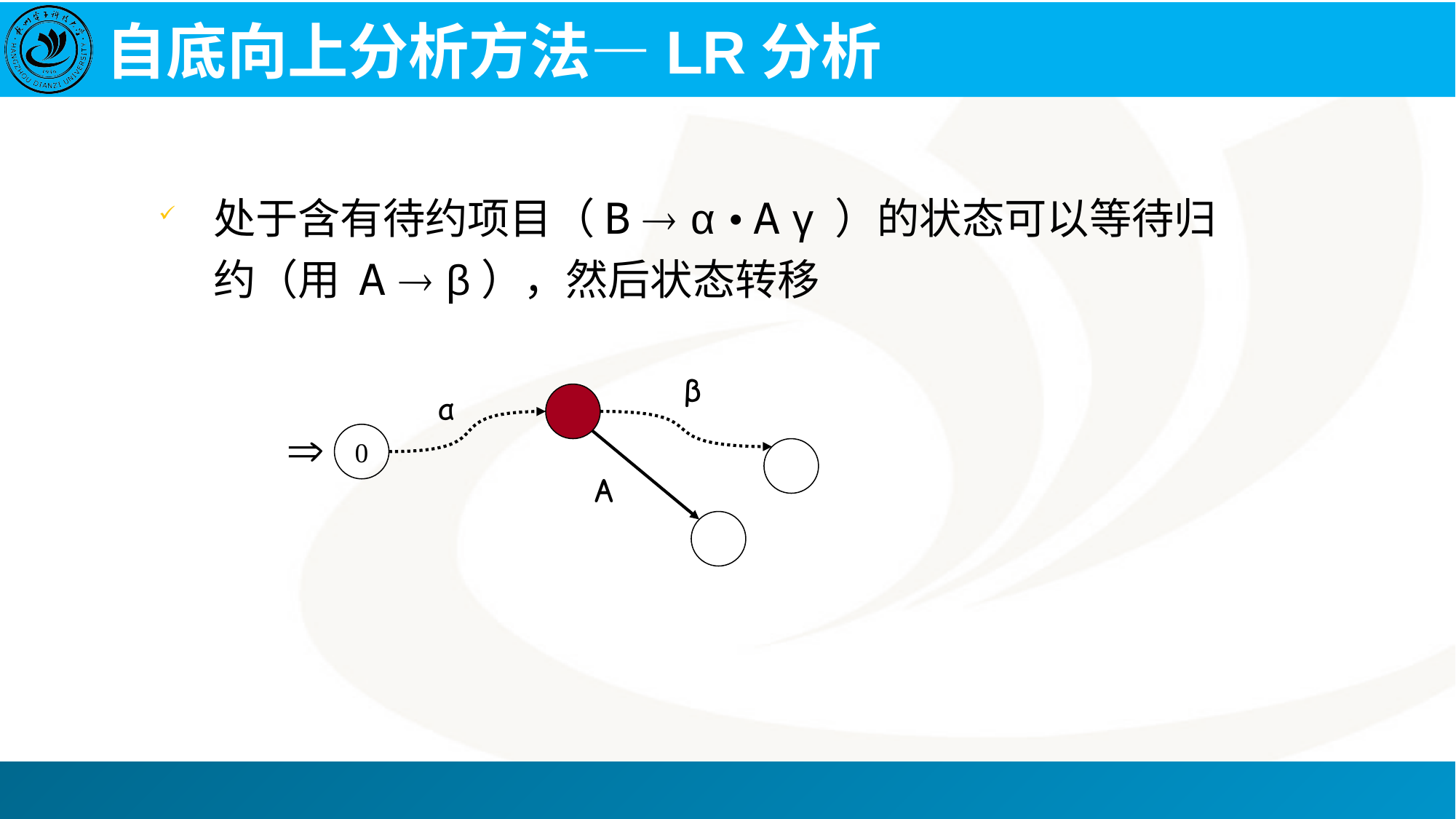

# 自底向上分析方法—LR分析
处于含有待约项目（B → α • A γ ）的状态可以等待归约（用 A → β），然后状态转移
β
α

⇒
0

A

83